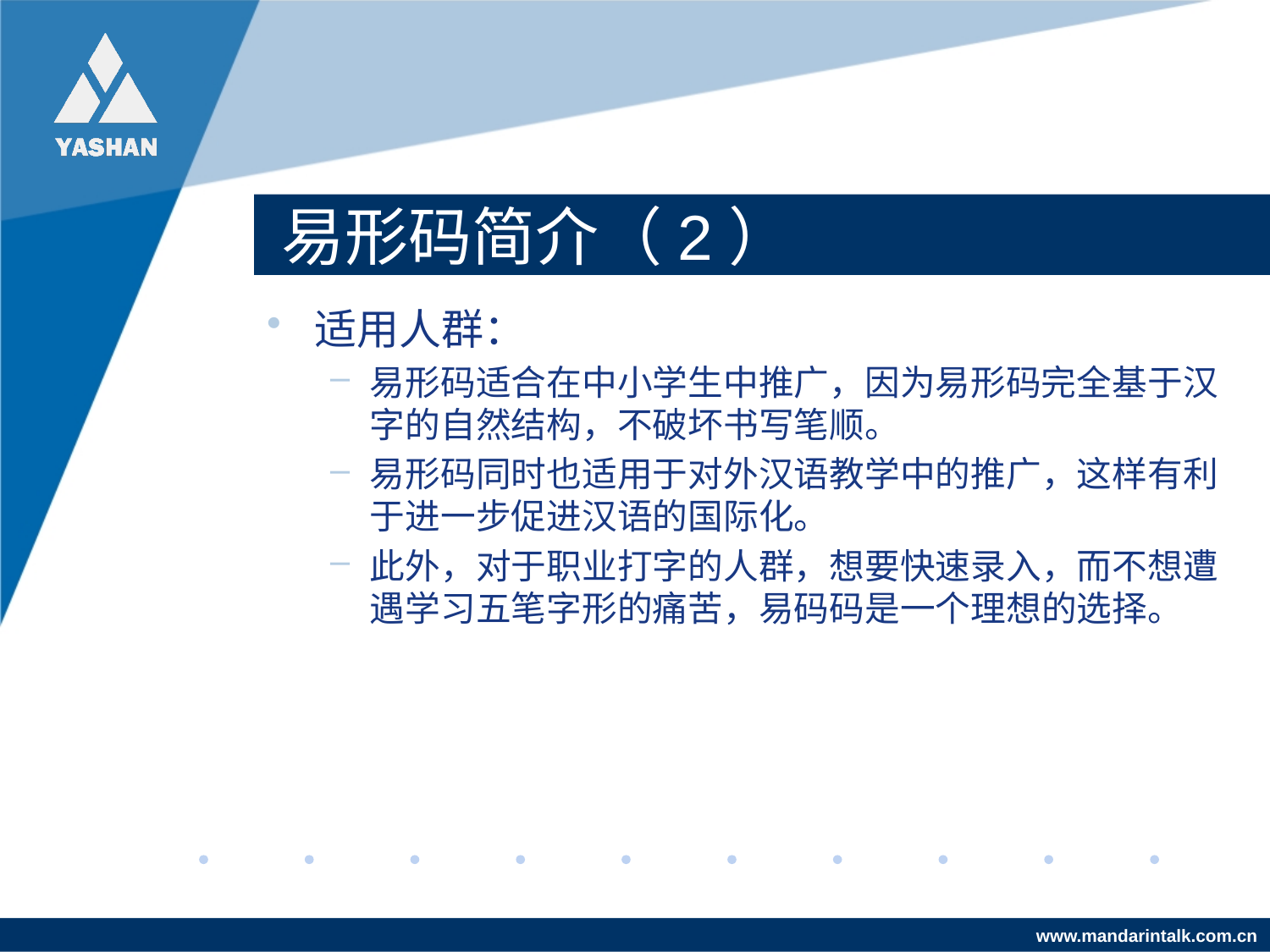

# 易形码简介（2）
适用人群：
易形码适合在中小学生中推广，因为易形码完全基于汉字的自然结构，不破坏书写笔顺。
易形码同时也适用于对外汉语教学中的推广，这样有利于进一步促进汉语的国际化。
此外，对于职业打字的人群，想要快速录入，而不想遭遇学习五笔字形的痛苦，易码码是一个理想的选择。